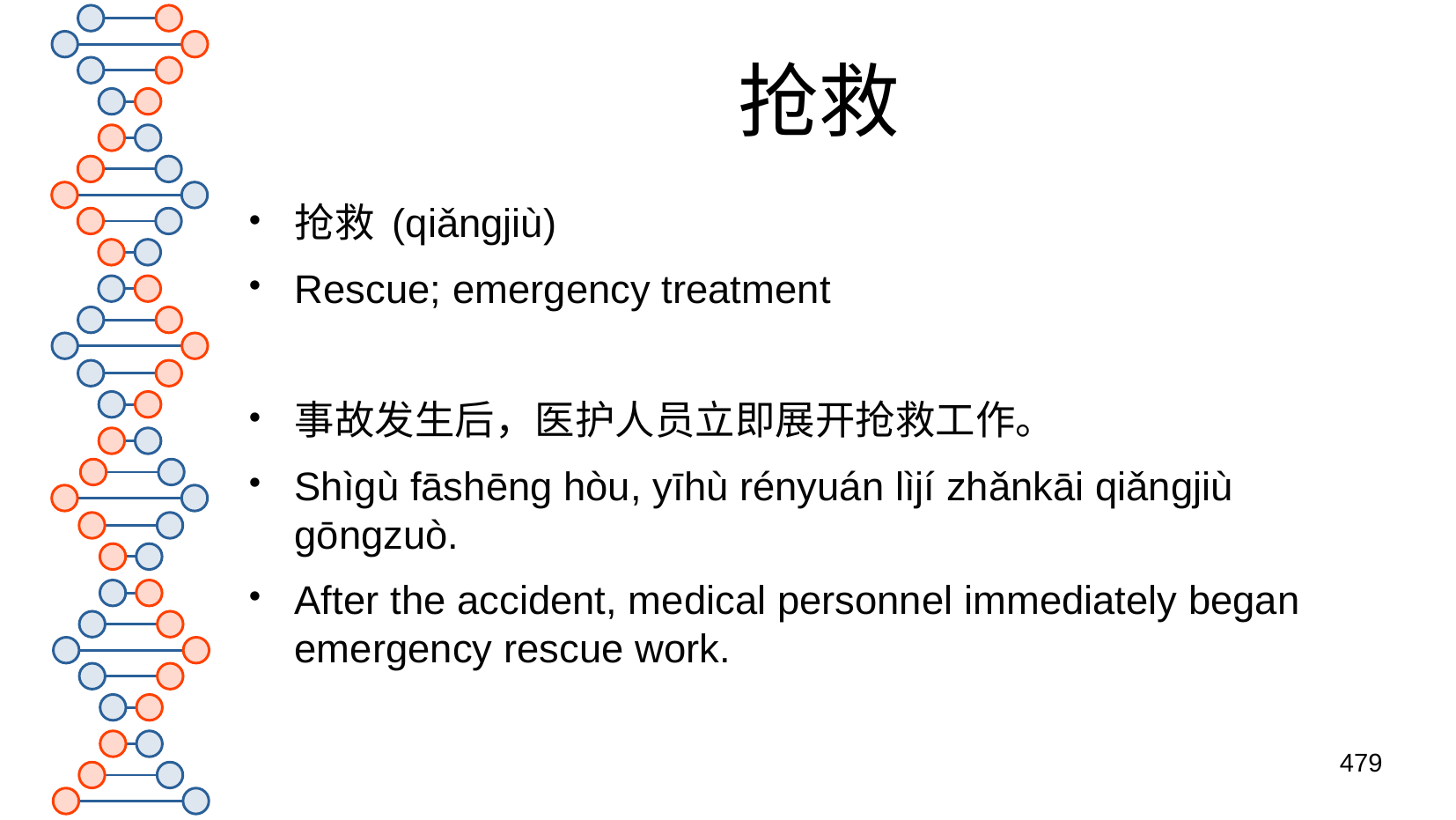

# 抢救
抢救 (qiǎngjiù)
Rescue; emergency treatment

事故发生后，医护人员立即展开抢救工作。
Shìgù fāshēng hòu, yīhù rényuán lìjí zhǎnkāi qiǎngjiù gōngzuò.
After the accident, medical personnel immediately began emergency rescue work.

479